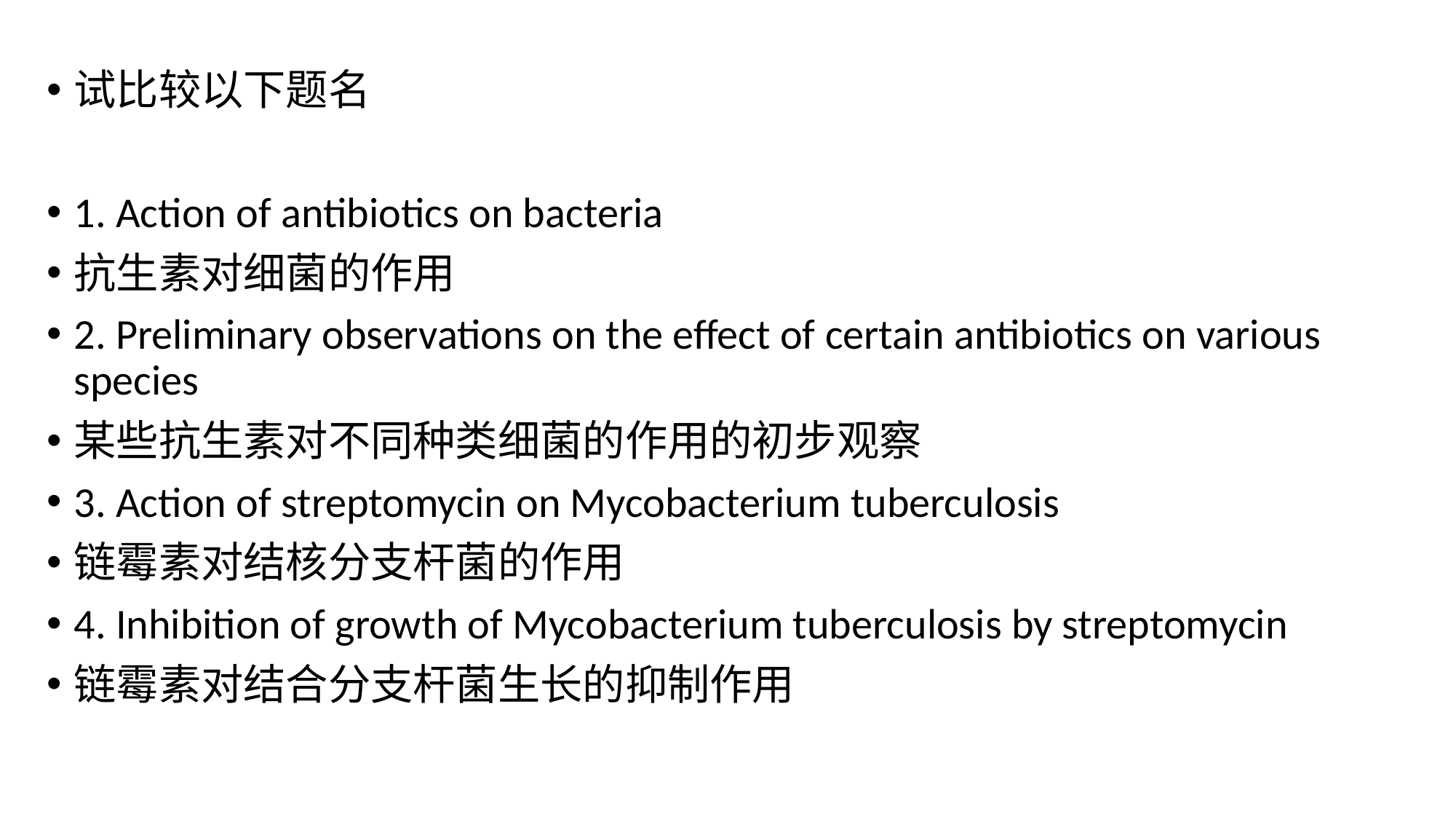

试比较以下题名

1. Action of antibiotics on bacteria
抗生素对细菌的作用
2. Preliminary observations on the effect of certain antibiotics on various species
某些抗生素对不同种类细菌的作用的初步观察
3. Action of streptomycin on Mycobacterium tuberculosis
链霉素对结核分支杆菌的作用
4. Inhibition of growth of Mycobacterium tuberculosis by streptomycin
链霉素对结合分支杆菌生长的抑制作用